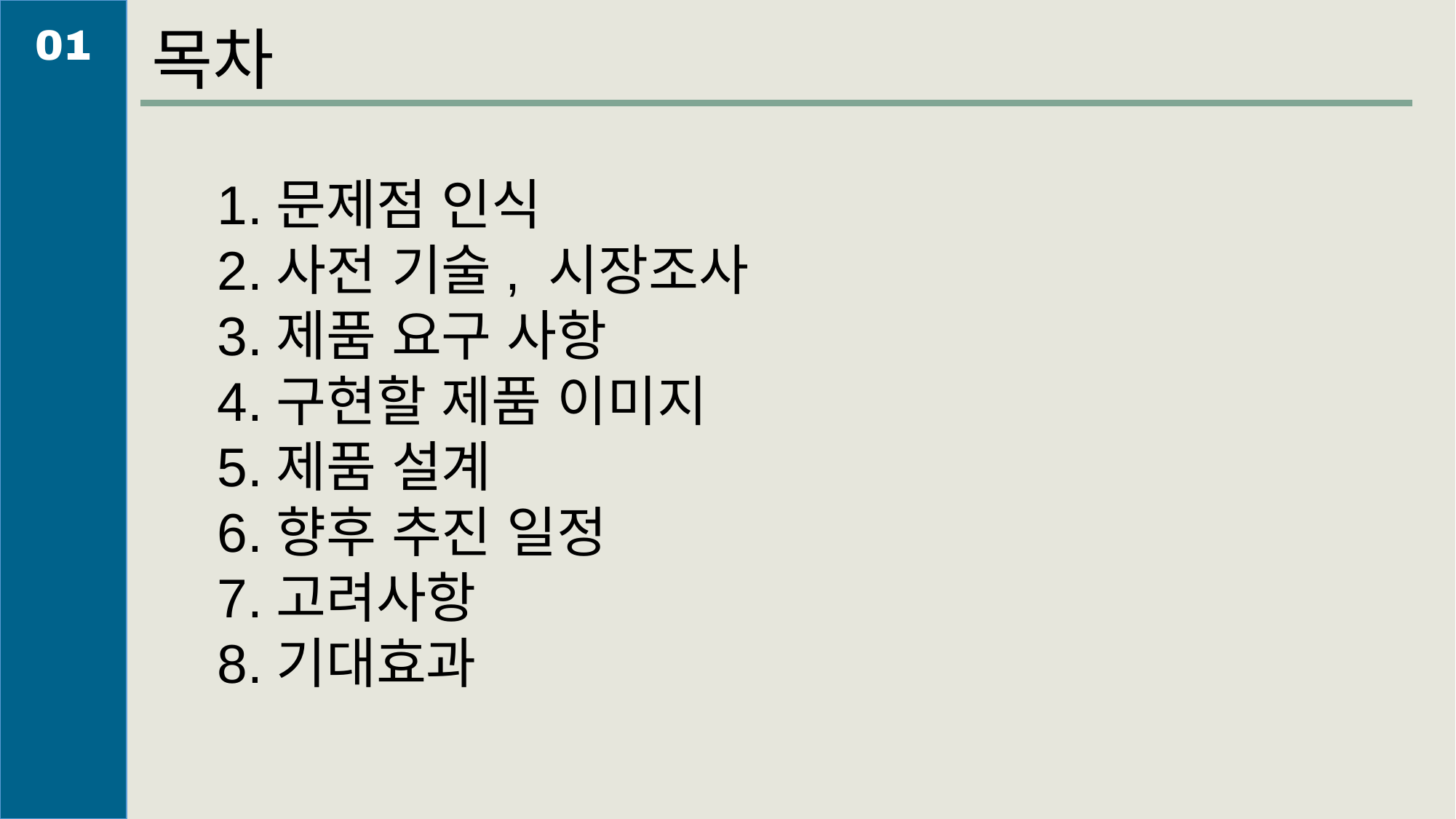

01
목차
1.문제점 인식
2.사전 기술, 시장조사
3.제품 요구 사항
4.구현할 제품 이미지
5.제품 설계
6.향후 추진 일정
7.고려사항
8.기대효과